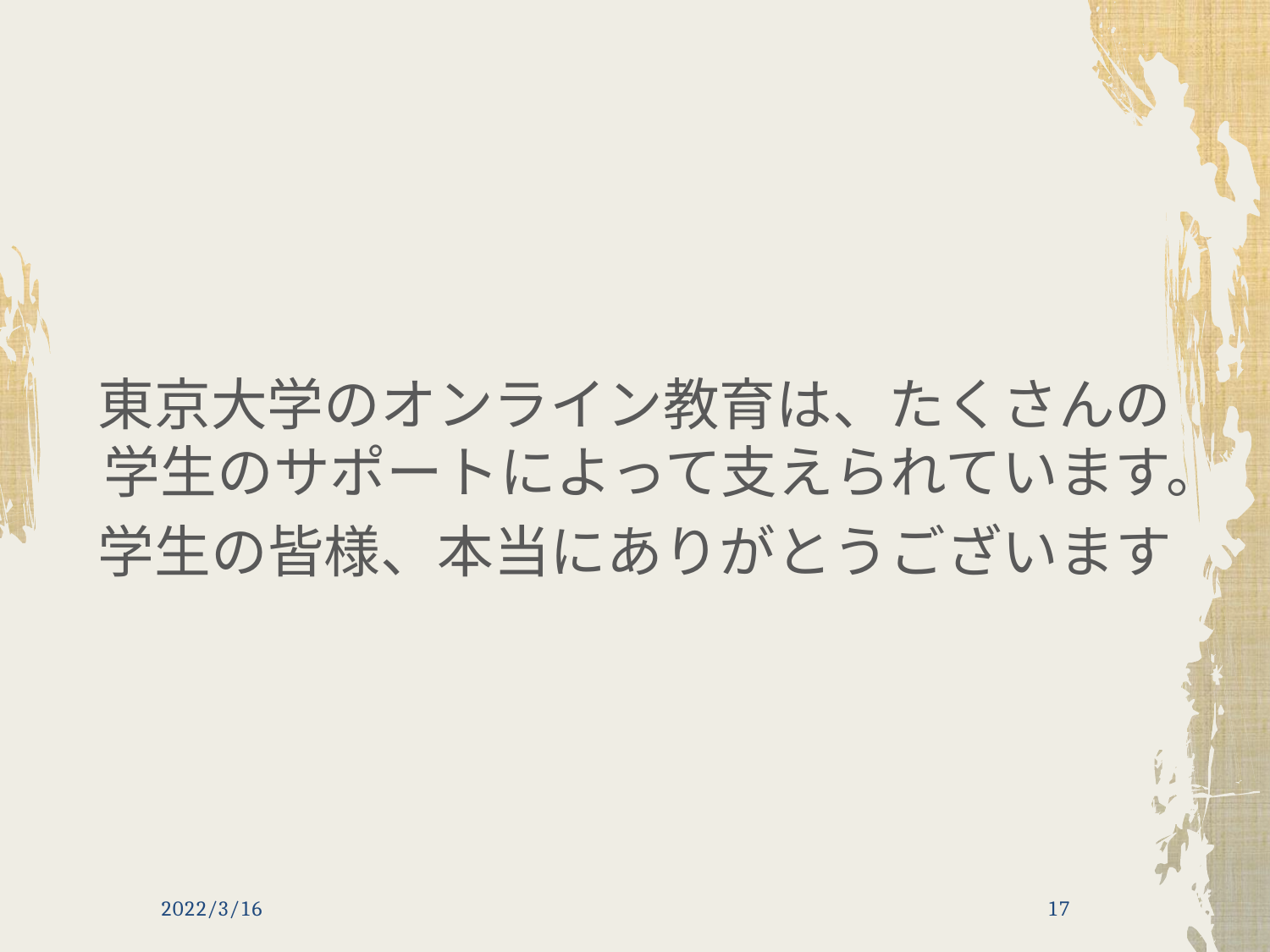

東京大学のオンライン教育は、たくさんの学生のサポートによって支えられています。
学生の皆様、本当にありがとうございます
2022/3/16
17